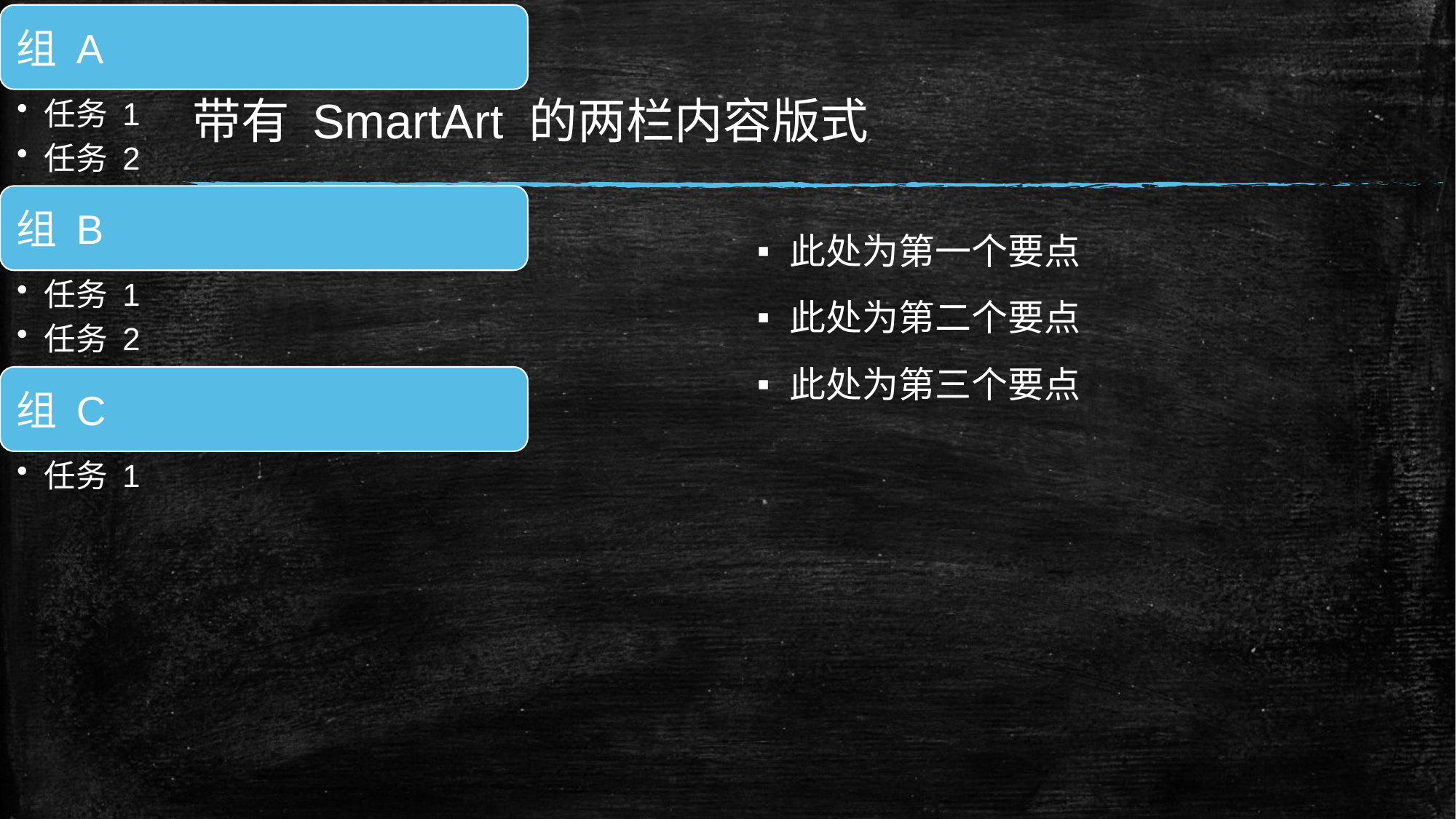

# 带有 SmartArt 的两栏内容版式
组 A
任务 1
任务 2
组 B
任务 1
任务 2
组 C
任务 1
此处为第一个要点
此处为第二个要点
此处为第三个要点